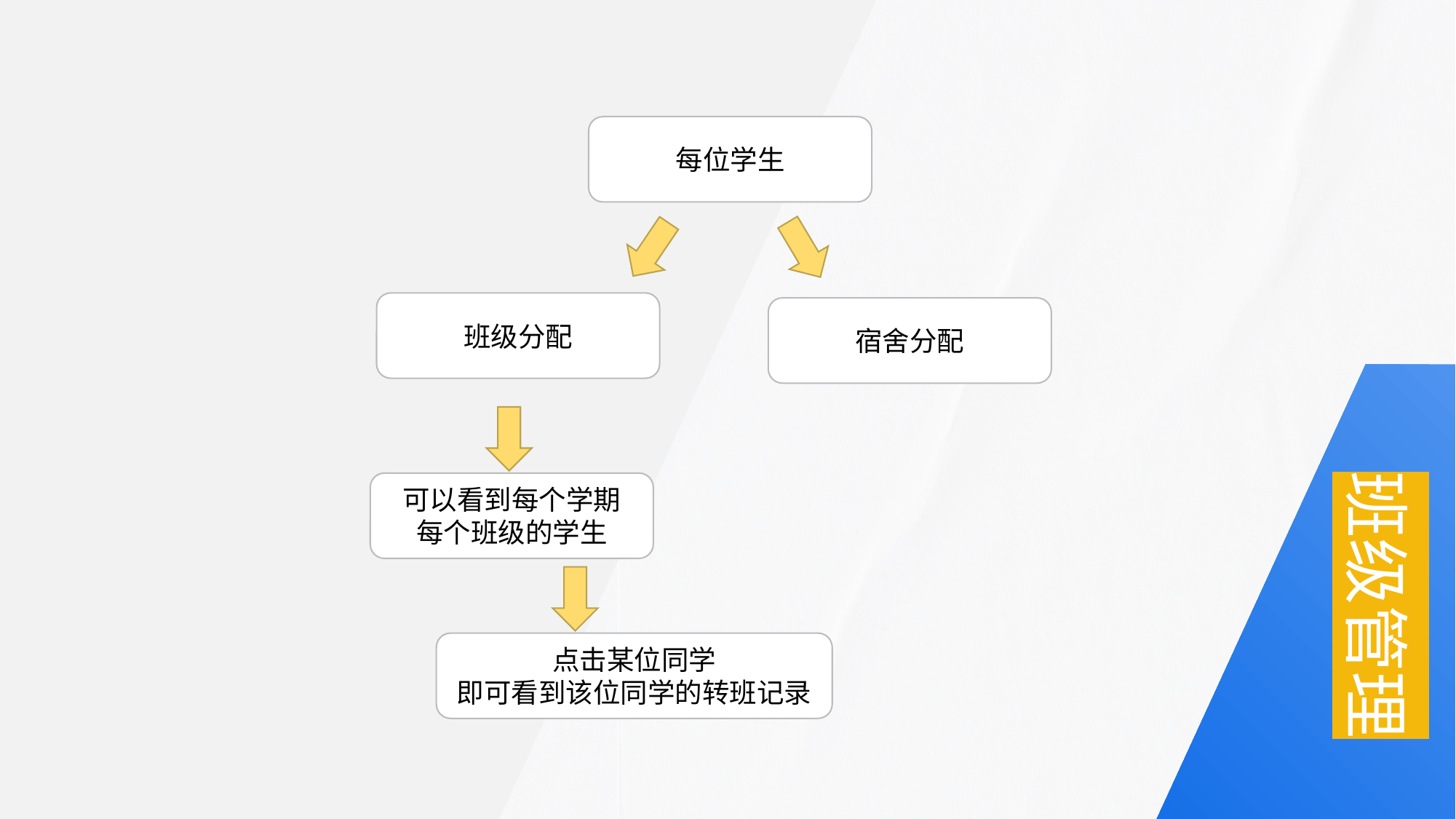

班级管理

每位学生

班级分配
宿舍分配
02

可以看到每个学期
每个班级的学生

点击某位同学
即可看到该位同学的转班记录